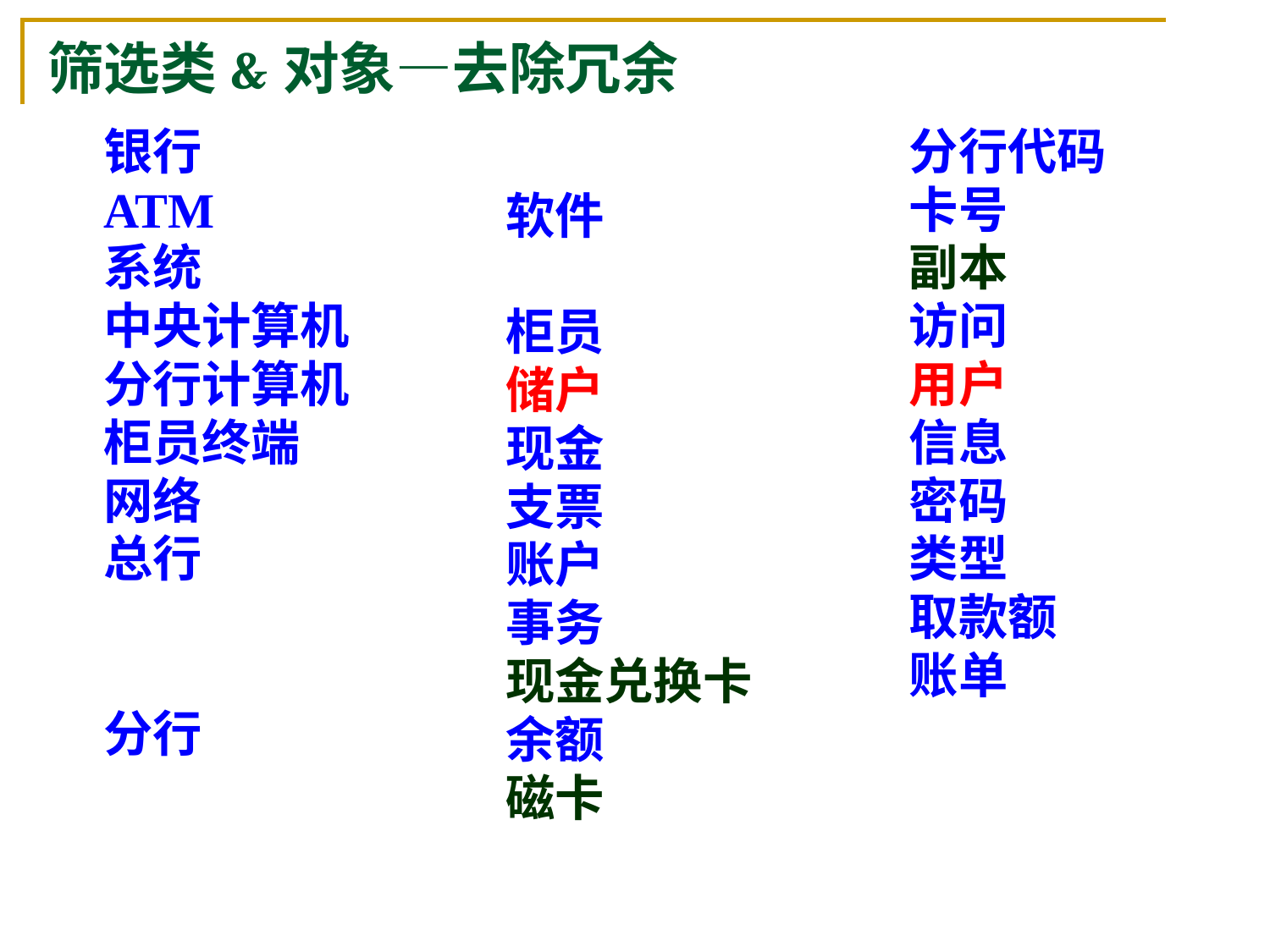

# 筛选类&对象—去除冗余
银行
ATM
系统
中央计算机
分行计算机
柜员终端
网络
总行

分行

软件

柜员
储户
现金
支票
账户
事务
现金兑换卡
余额
磁卡

分行代码
卡号
副本
访问
用户
信息
密码
类型
取款额
账单